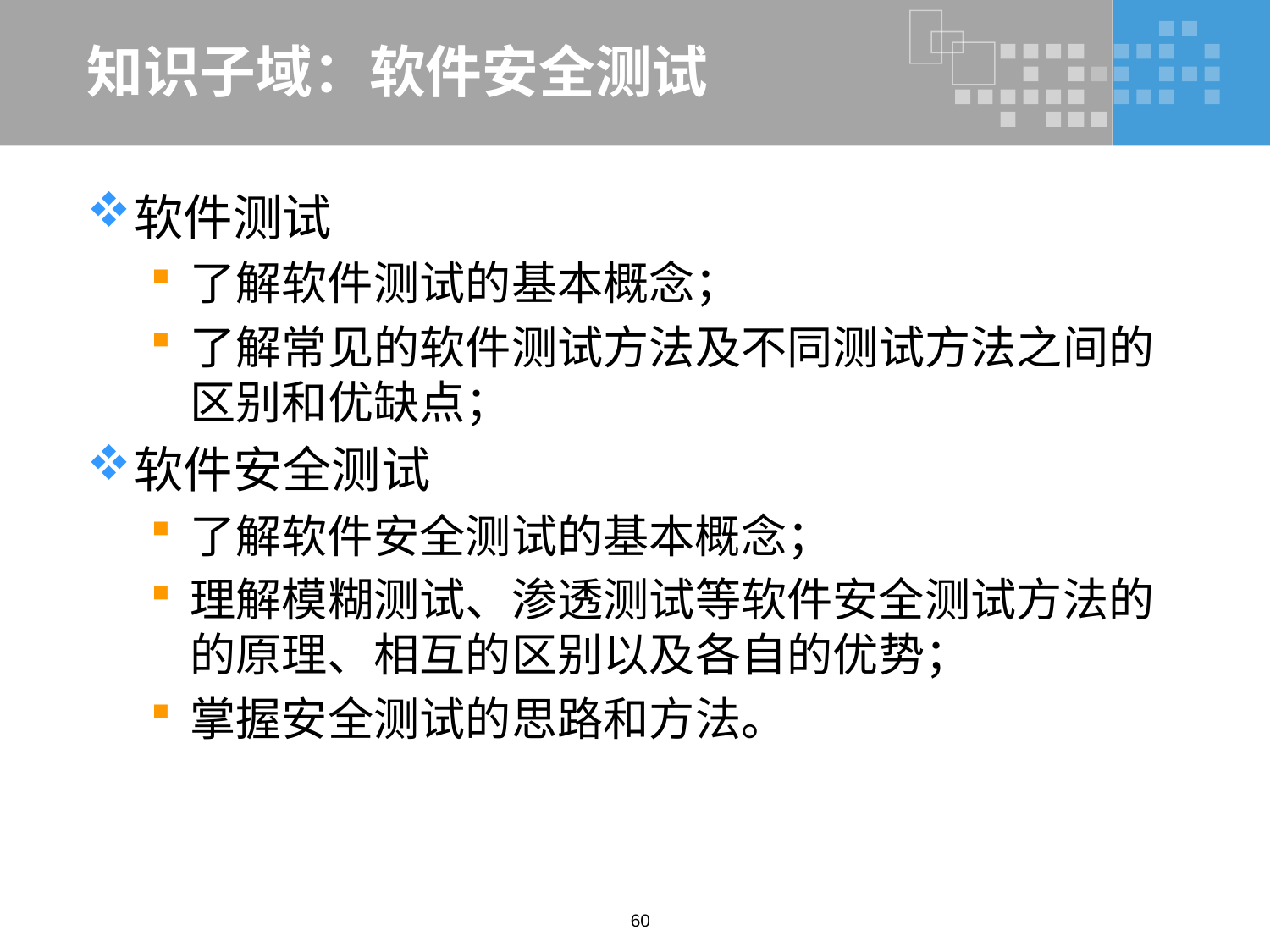

# 知识子域：软件安全测试
软件测试
了解软件测试的基本概念；
了解常见的软件测试方法及不同测试方法之间的区别和优缺点；
软件安全测试
了解软件安全测试的基本概念；
理解模糊测试、渗透测试等软件安全测试方法的的原理、相互的区别以及各自的优势；
掌握安全测试的思路和方法。

60